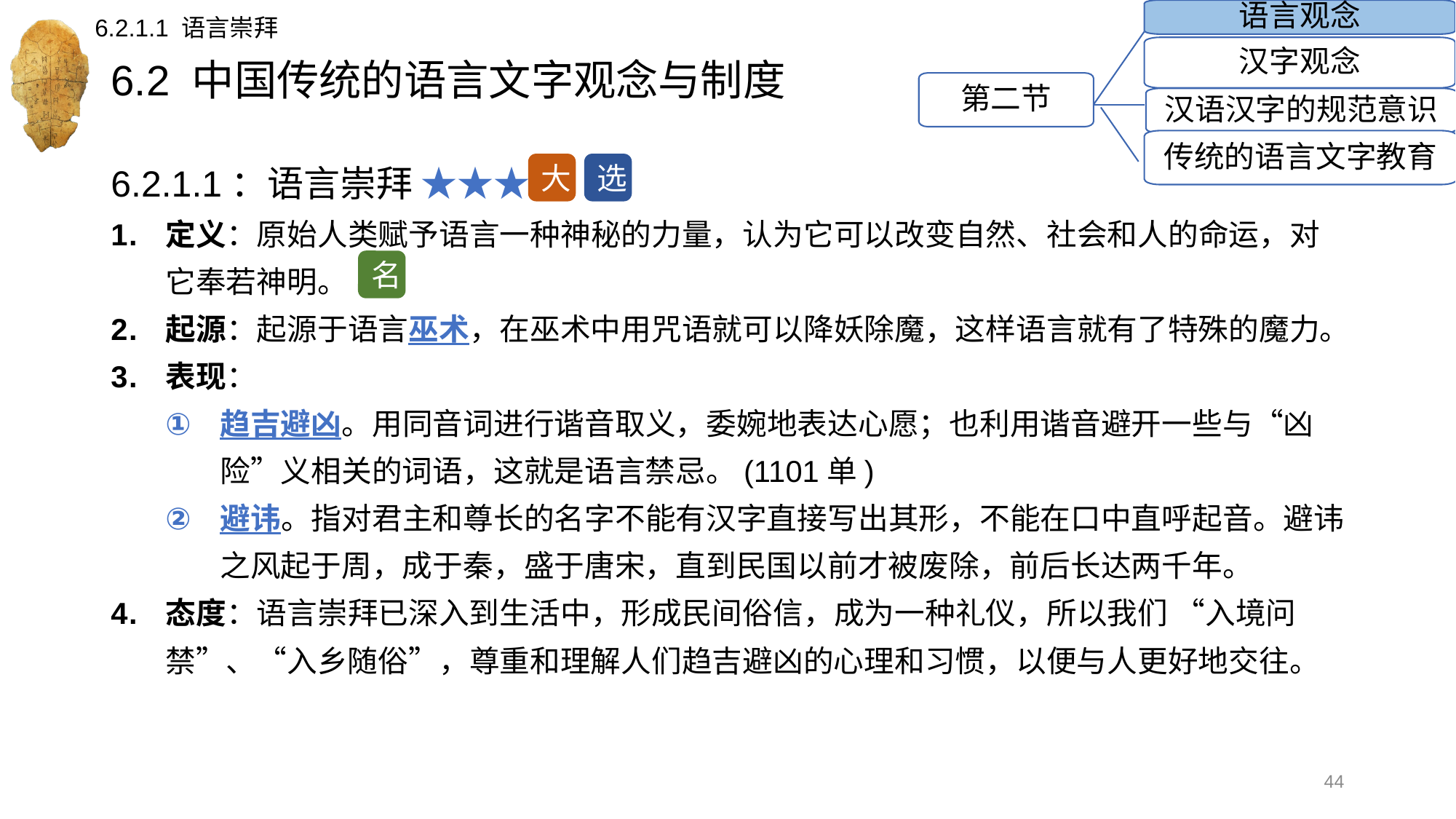

语言观念
6.2.1.1 语言崇拜
汉字观念
# 6.2 中国传统的语言文字观念与制度

第二节
汉语汉字的规范意识

传统的语言文字教育
6.2.1.1：语言崇拜 ★★★
定义：原始人类赋予语言一种神秘的力量，认为它可以改变自然、社会和人的命运，对它奉若神明。
起源：起源于语言巫术，在巫术中用咒语就可以降妖除魔，这样语言就有了特殊的魔力。
表现：
趋吉避凶。用同音词进行谐音取义，委婉地表达心愿；也利用谐音避开一些与“凶险”义相关的词语，这就是语言禁忌。(1101单)
避讳。指对君主和尊长的名字不能有汉字直接写出其形，不能在口中直呼起音。避讳之风起于周，成于秦，盛于唐宋，直到民国以前才被废除，前后长达两千年。
态度：语言崇拜已深入到生活中，形成民间俗信，成为一种礼仪，所以我们 “入境问禁”、“入乡随俗”，尊重和理解人们趋吉避凶的心理和习惯，以便与人更好地交往。
大
选
名
44